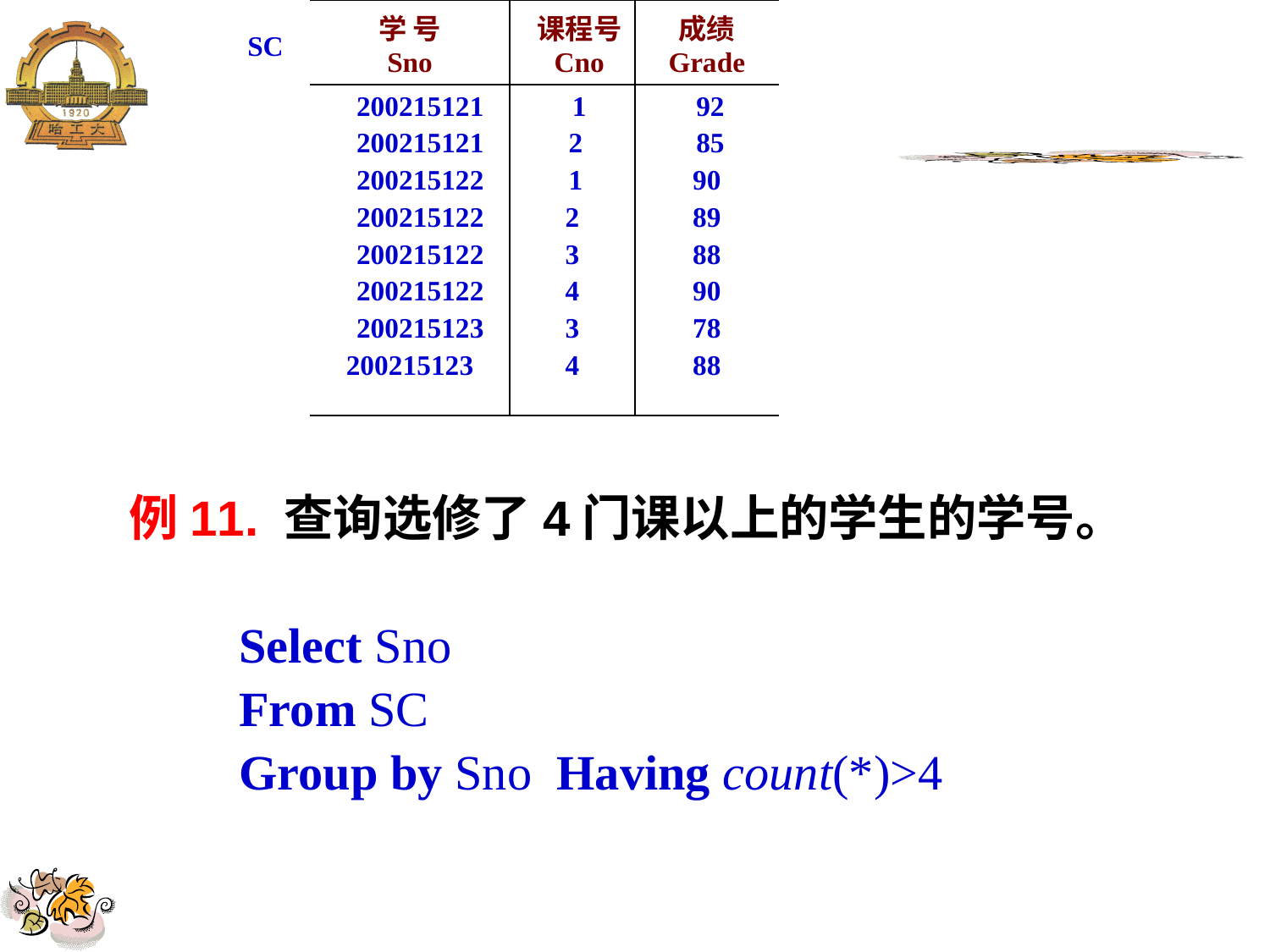

| 学 号 Sno | 课程号 Cno | 成绩 Grade |
| --- | --- | --- |
| 200215121 200215121 200215122 200215122 200215122 200215122 200215123 200215123 | 1 2 1 2 3 4 3 4 | 92 85 90 89 88 90 78 88 |
SC
例11. 查询选修了4门课以上的学生的学号。

         Select Sno
         From SC
         Group by Sno  Having count(*)>4